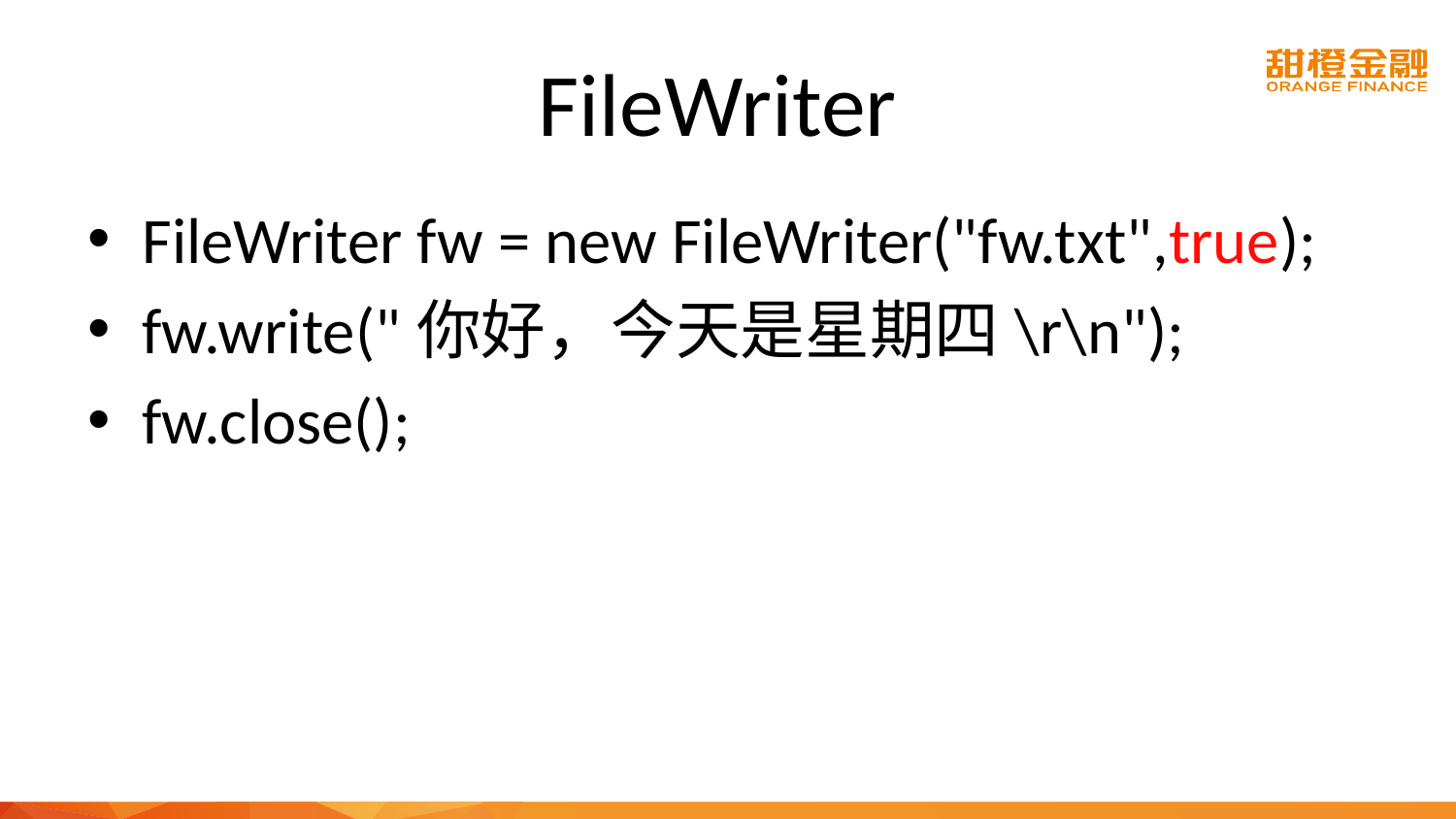

# FileWriter
FileWriter fw = new FileWriter("fw.txt",true);
fw.write("你好，今天是星期四\r\n");
fw.close();